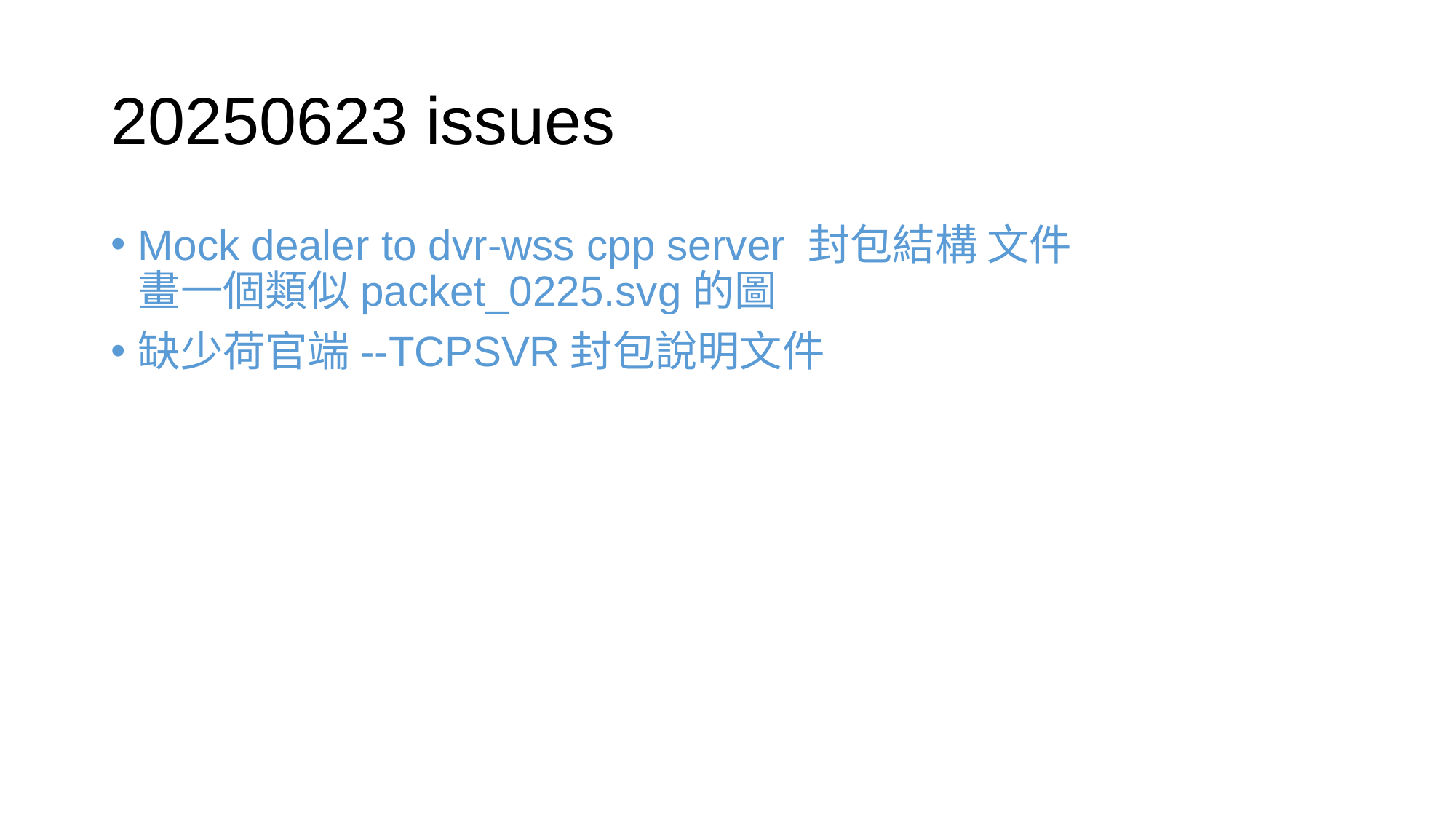

# 20250623 issues
Mock dealer to dvr-wss cpp server 封包結構 文件
畫一個類似packet_0225.svg的圖
缺少荷官端--TCPSVR封包說明文件